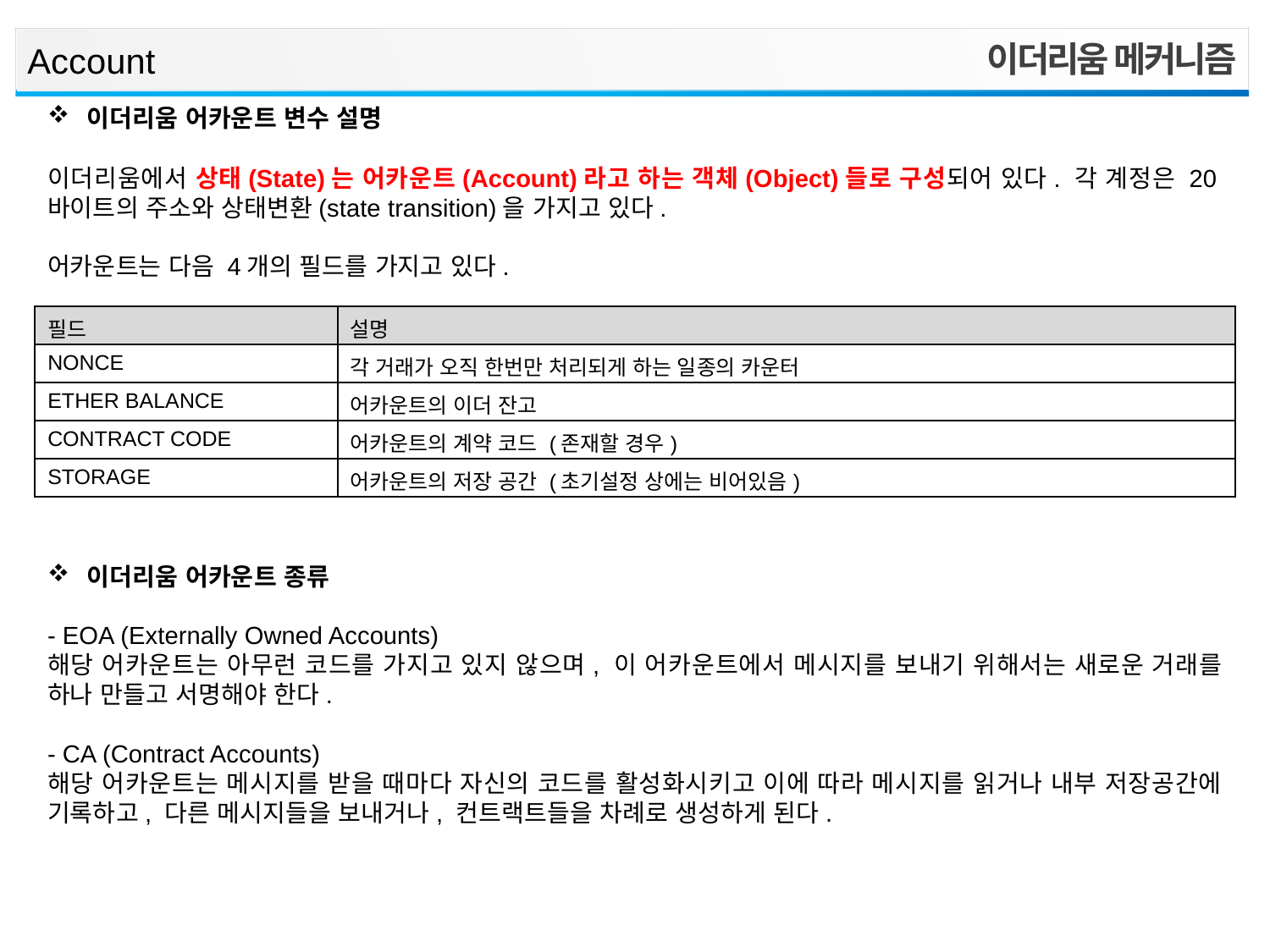

이더리움 메커니즘
Account
이더리움 어카운트 변수 설명
이더리움에서 상태(State)는 어카운트(Account)라고 하는 객체(Object)들로 구성되어 있다. 각 계정은 20바이트의 주소와 상태변환(state transition)을 가지고 있다.

어카운트는 다음 4개의 필드를 가지고 있다.
| 필드 | 설명 |
| --- | --- |
| NONCE | 각 거래가 오직 한번만 처리되게 하는 일종의 카운터 |
| ETHER BALANCE | 어카운트의 이더 잔고 |
| CONTRACT CODE | 어카운트의 계약 코드 (존재할 경우) |
| STORAGE | 어카운트의 저장 공간 (초기설정 상에는 비어있음) |
이더리움 어카운트 종류
- EOA (Externally Owned Accounts)
해당 어카운트는 아무런 코드를 가지고 있지 않으며, 이 어카운트에서 메시지를 보내기 위해서는 새로운 거래를 하나 만들고 서명해야 한다.

- CA (Contract Accounts)
해당 어카운트는 메시지를 받을 때마다 자신의 코드를 활성화시키고 이에 따라 메시지를 읽거나 내부 저장공간에 기록하고, 다른 메시지들을 보내거나, 컨트랙트들을 차례로 생성하게 된다.